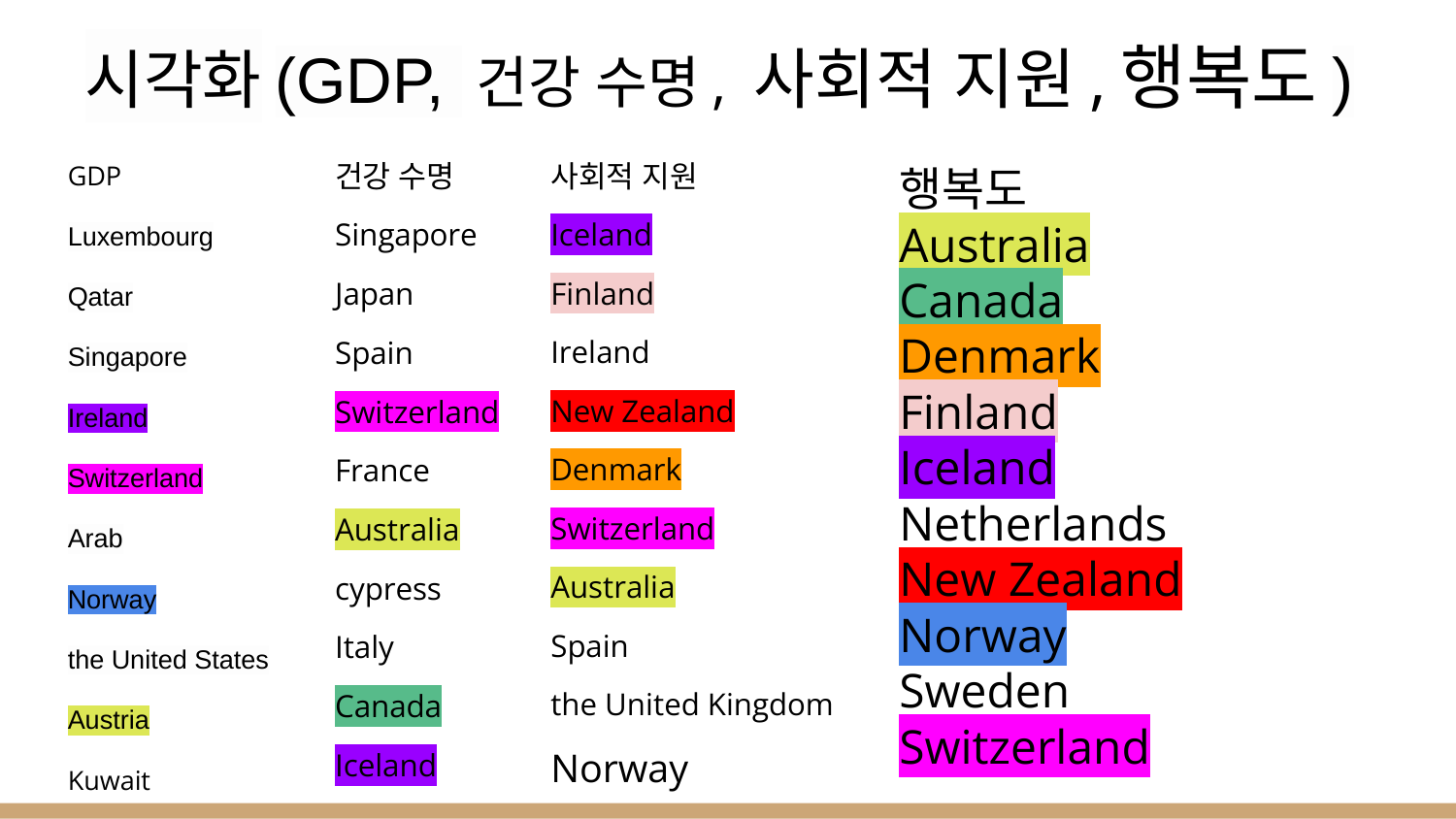

# 시각화(GDP, 건강 수명, 사회적 지원,행복도)
GDP
Luxembourg
Qatar
Singapore
Ireland
Switzerland
Arab
Norway
the United States
Austria
Kuwait
건강 수명
Singapore
Japan
Spain
Switzerland
France
Australia
cypress
Italy
Canada
Iceland

사회적 지원
Iceland
Finland
Ireland
New Zealand
Denmark
Switzerland
Australia
Spain
the United Kingdom
Norway
행복도
Australia
Canada
Denmark
Finland
Iceland
Netherlands
New Zealand
Norway
Sweden
Switzerland